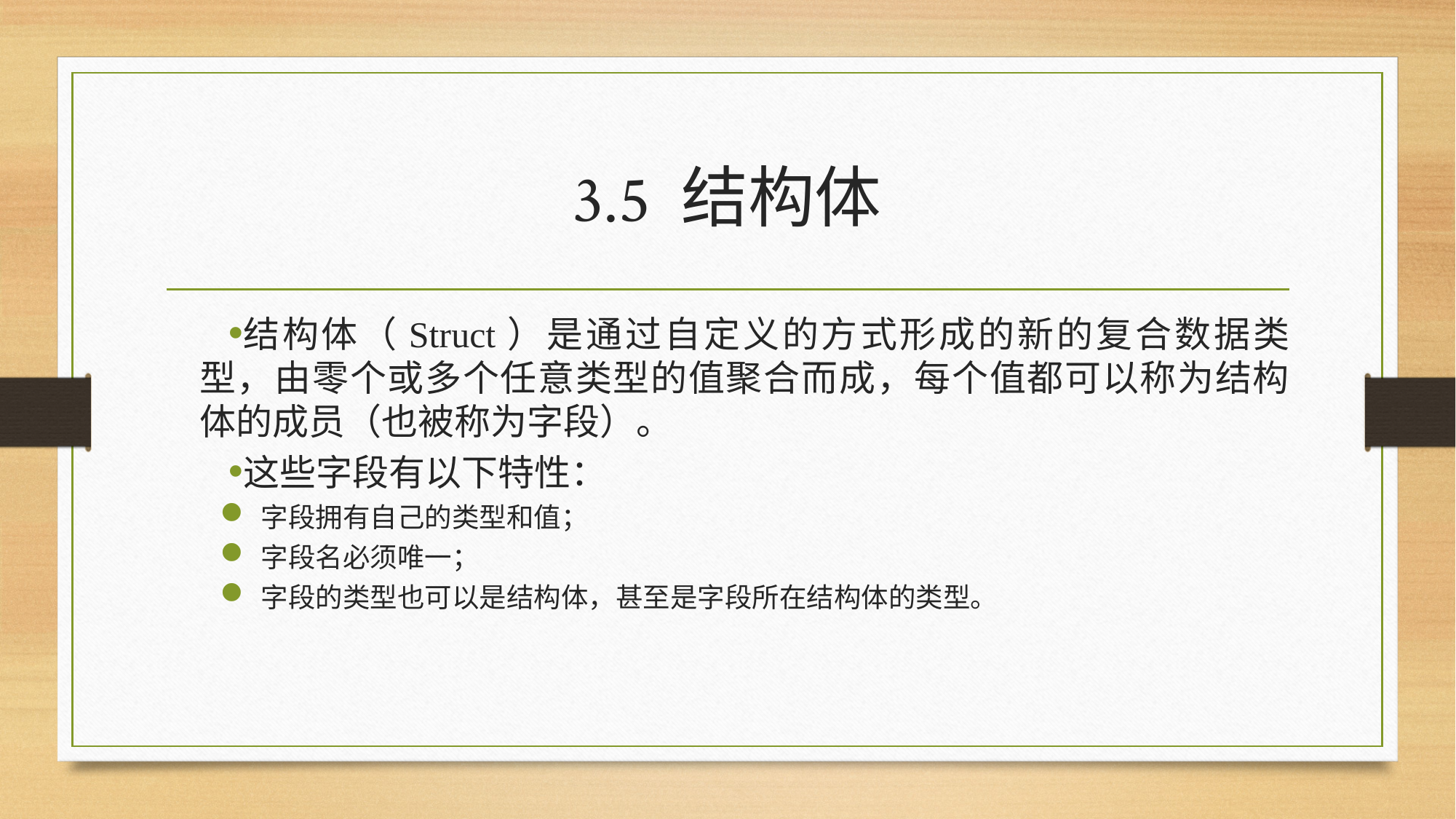

# 3.5 结构体
结构体（Struct）是通过自定义的方式形成的新的复合数据类型，由零个或多个任意类型的值聚合而成，每个值都可以称为结构体的成员（也被称为字段）。
这些字段有以下特性：
字段拥有自己的类型和值；
字段名必须唯一；
字段的类型也可以是结构体，甚至是字段所在结构体的类型。